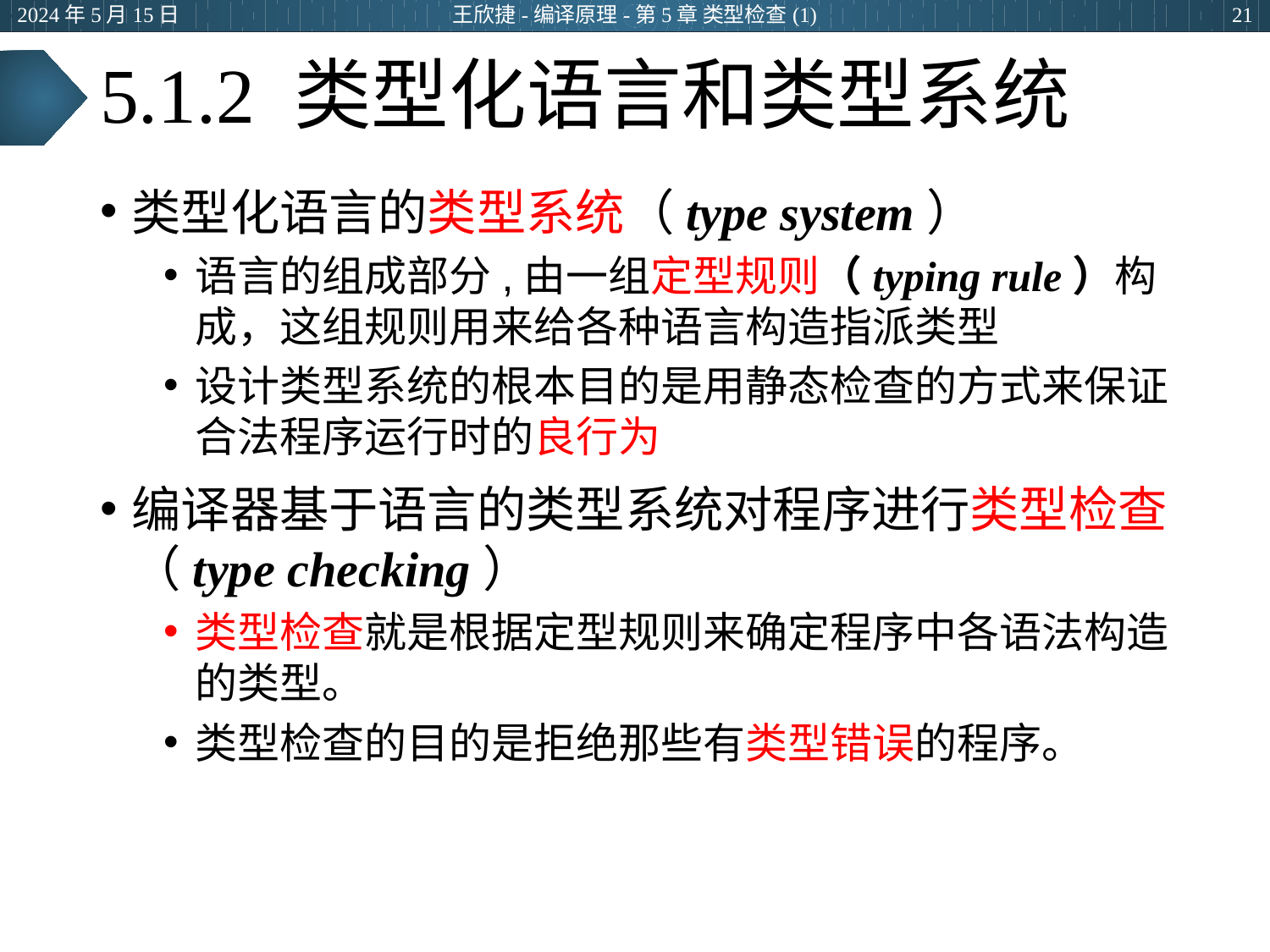

2024年5月15日
王欣捷-编译原理-第5章 类型检查(1)
21
# 5.1.2 类型化语言和类型系统
类型化语言的类型系统（type system）
语言的组成部分,由一组定型规则（typing rule）构成，这组规则用来给各种语言构造指派类型
设计类型系统的根本目的是用静态检查的方式来保证合法程序运行时的良行为
编译器基于语言的类型系统对程序进行类型检查（type checking）
类型检查就是根据定型规则来确定程序中各语法构造的类型。
类型检查的目的是拒绝那些有类型错误的程序。